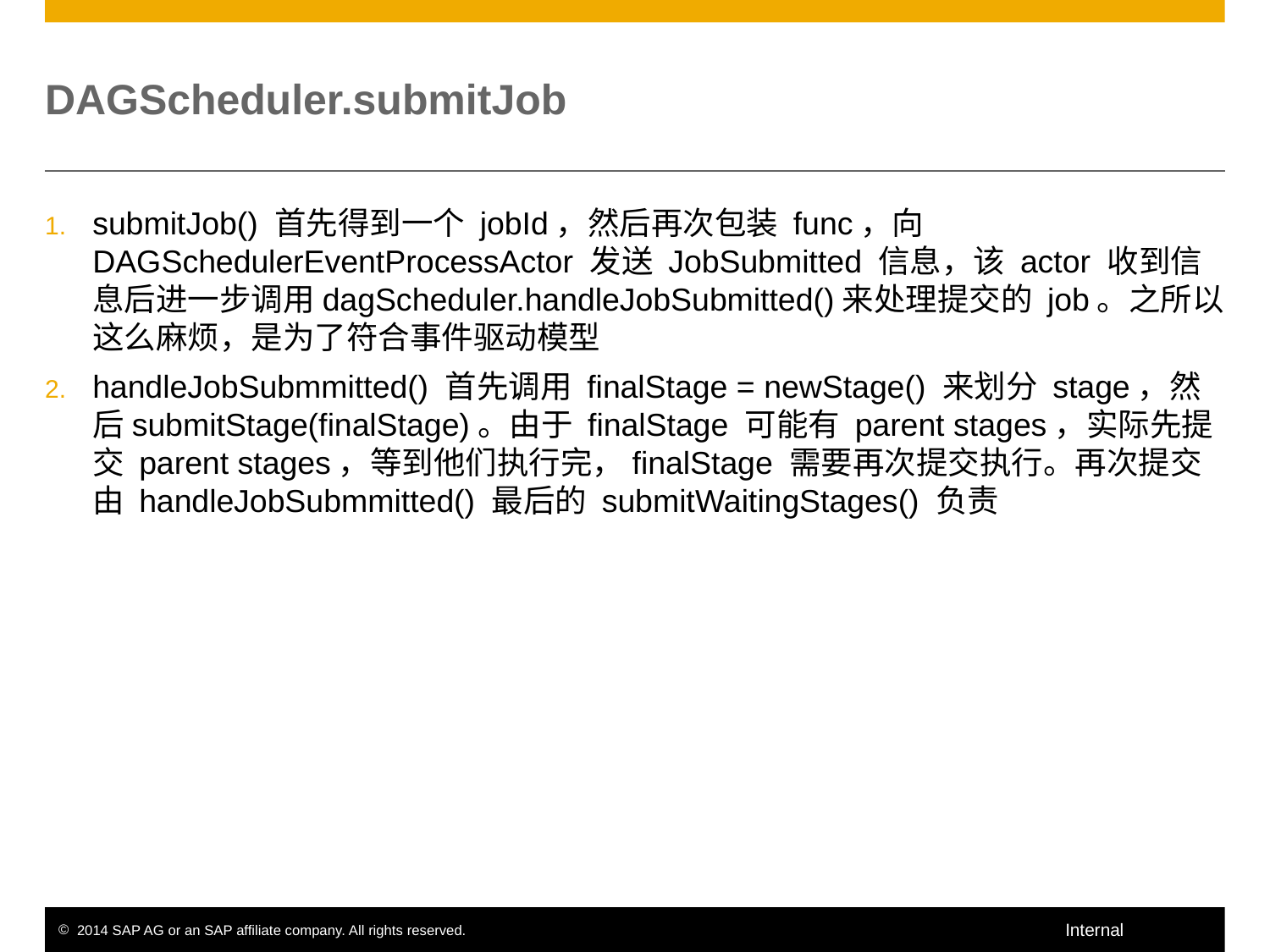

# DAGScheduler.submitJob
submitJob() 首先得到一个 jobId，然后再次包装 func，向 DAGSchedulerEventProcessActor 发送 JobSubmitted 信息，该 actor 收到信息后进一步调用dagScheduler.handleJobSubmitted()来处理提交的 job。之所以这么麻烦，是为了符合事件驱动模型
handleJobSubmmitted() 首先调用 finalStage = newStage() 来划分 stage，然后submitStage(finalStage)。由于 finalStage 可能有 parent stages，实际先提交 parent stages，等到他们执行完，finalStage 需要再次提交执行。再次提交由 handleJobSubmmitted() 最后的 submitWaitingStages() 负责